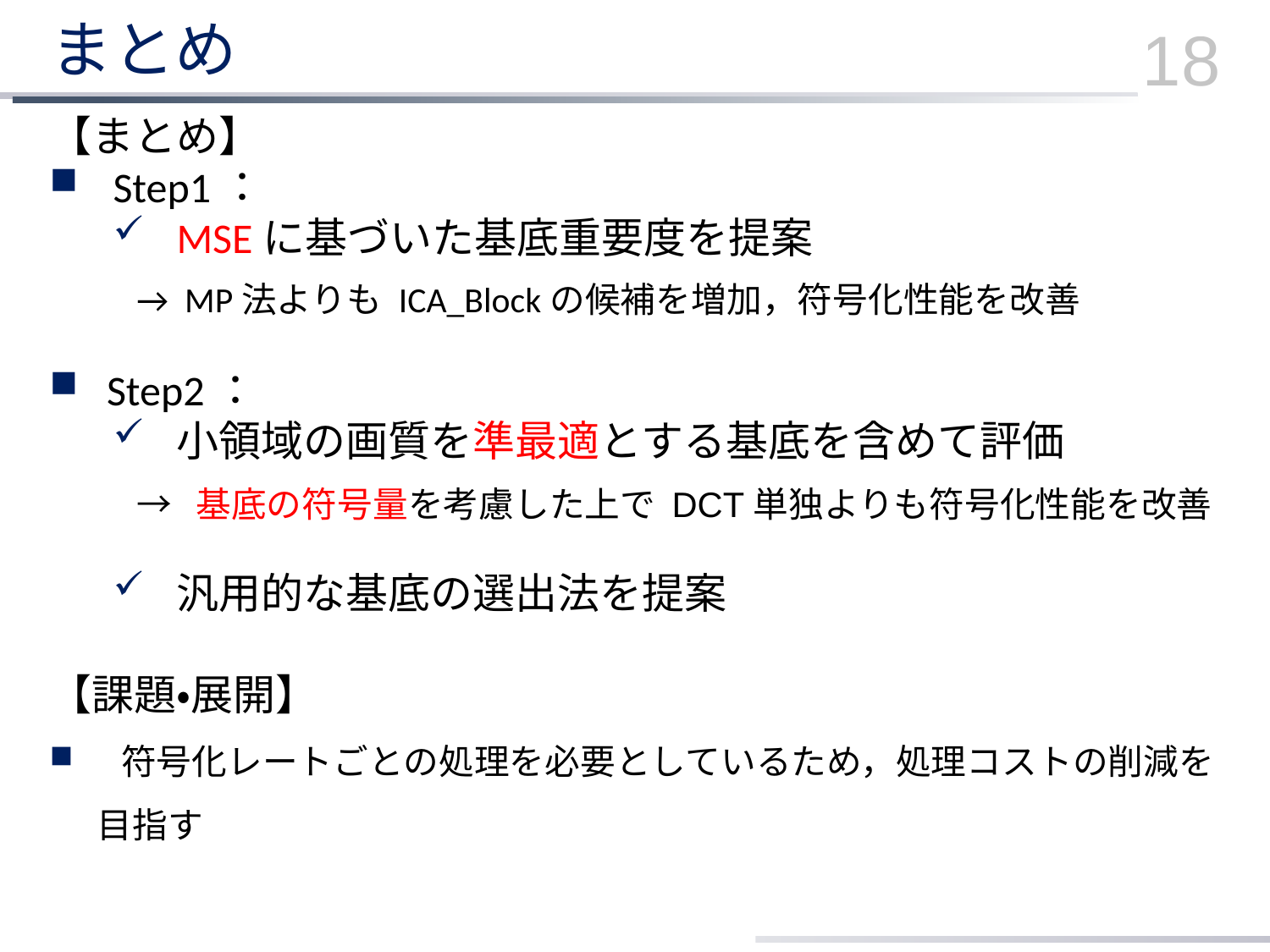

# まとめ
18
【まとめ】
Step1：
MSEに基づいた基底重要度を提案

 Step2：
小領域の画質を準最適とする基底を含めて評価

汎用的な基底の選出法を提案

【課題・展開】
  符号化レートごとの処理を必要としているため，処理コストの削減を目指す
→  MP法よりも ICA_Blockの候補を増加，符号化性能を改善
→  基底の符号量を考慮した上で DCT単独よりも符号化性能を改善